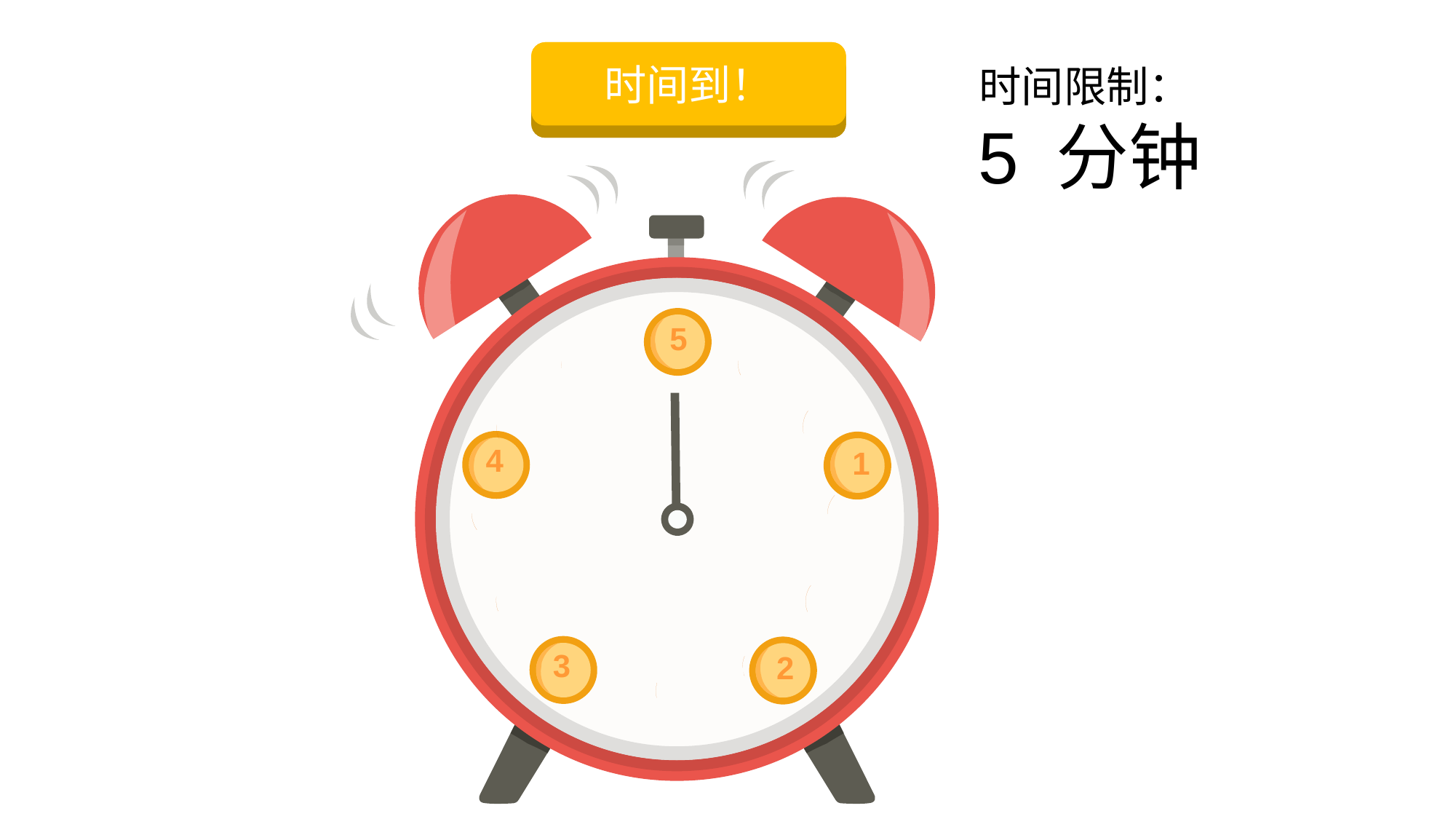

启动计时器

时间到！

时间限制：
5 分钟

5

4

1

3

2